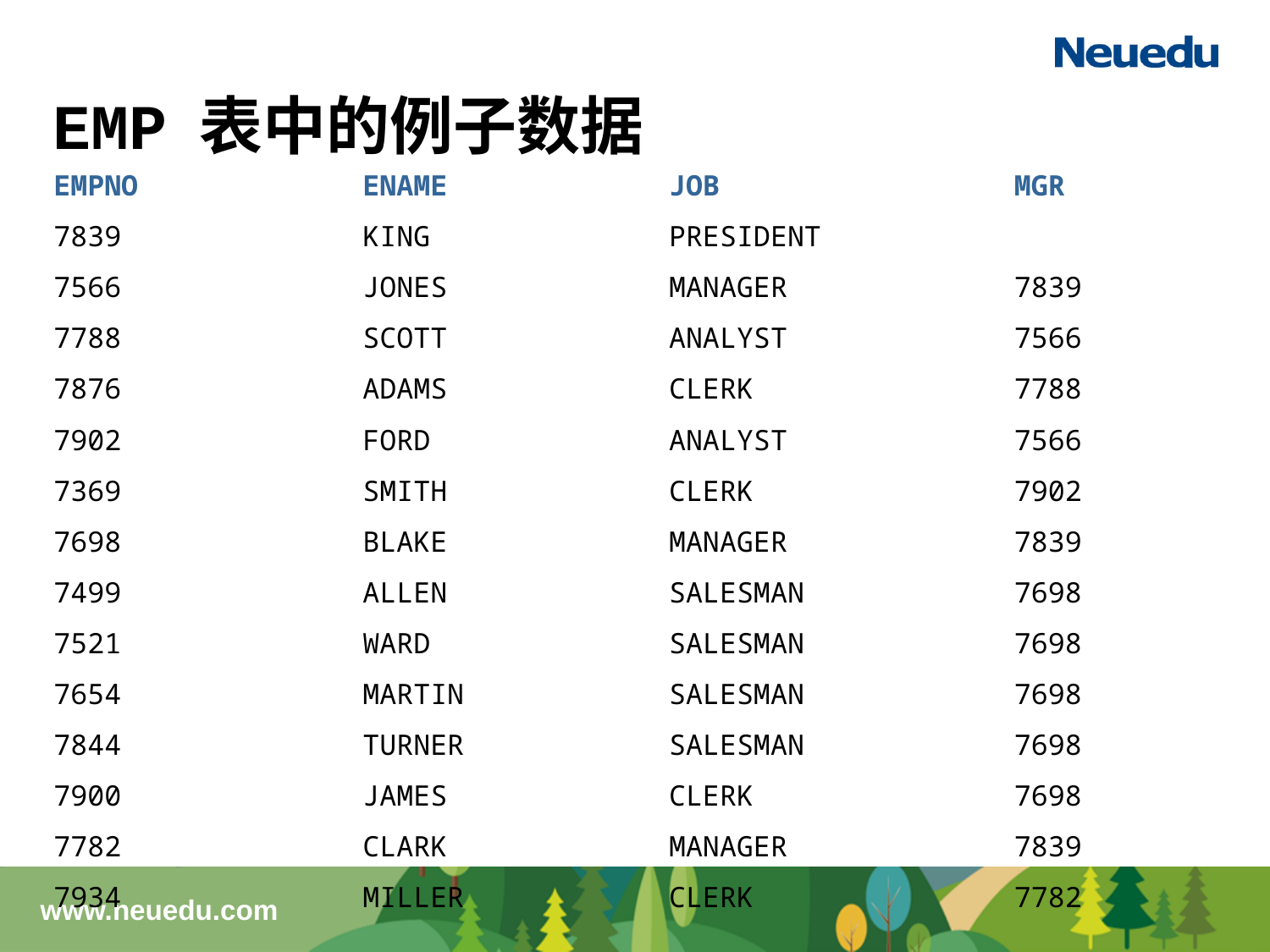

# EMP 表中的例子数据
| EMPNO | ENAME | JOB | MGR |
| --- | --- | --- | --- |
| 7839 | KING | PRESIDENT |  |
| 7566 | JONES | MANAGER | 7839 |
| 7788 | SCOTT | ANALYST | 7566 |
| 7876 | ADAMS | CLERK | 7788 |
| 7902 | FORD | ANALYST | 7566 |
| 7369 | SMITH | CLERK | 7902 |
| 7698 | BLAKE | MANAGER | 7839 |
| 7499 | ALLEN | SALESMAN | 7698 |
| 7521 | WARD | SALESMAN | 7698 |
| 7654 | MARTIN | SALESMAN | 7698 |
| 7844 | TURNER | SALESMAN | 7698 |
| 7900 | JAMES | CLERK | 7698 |
| 7782 | CLARK | MANAGER | 7839 |
| 7934 | MILLER | CLERK | 7782 |